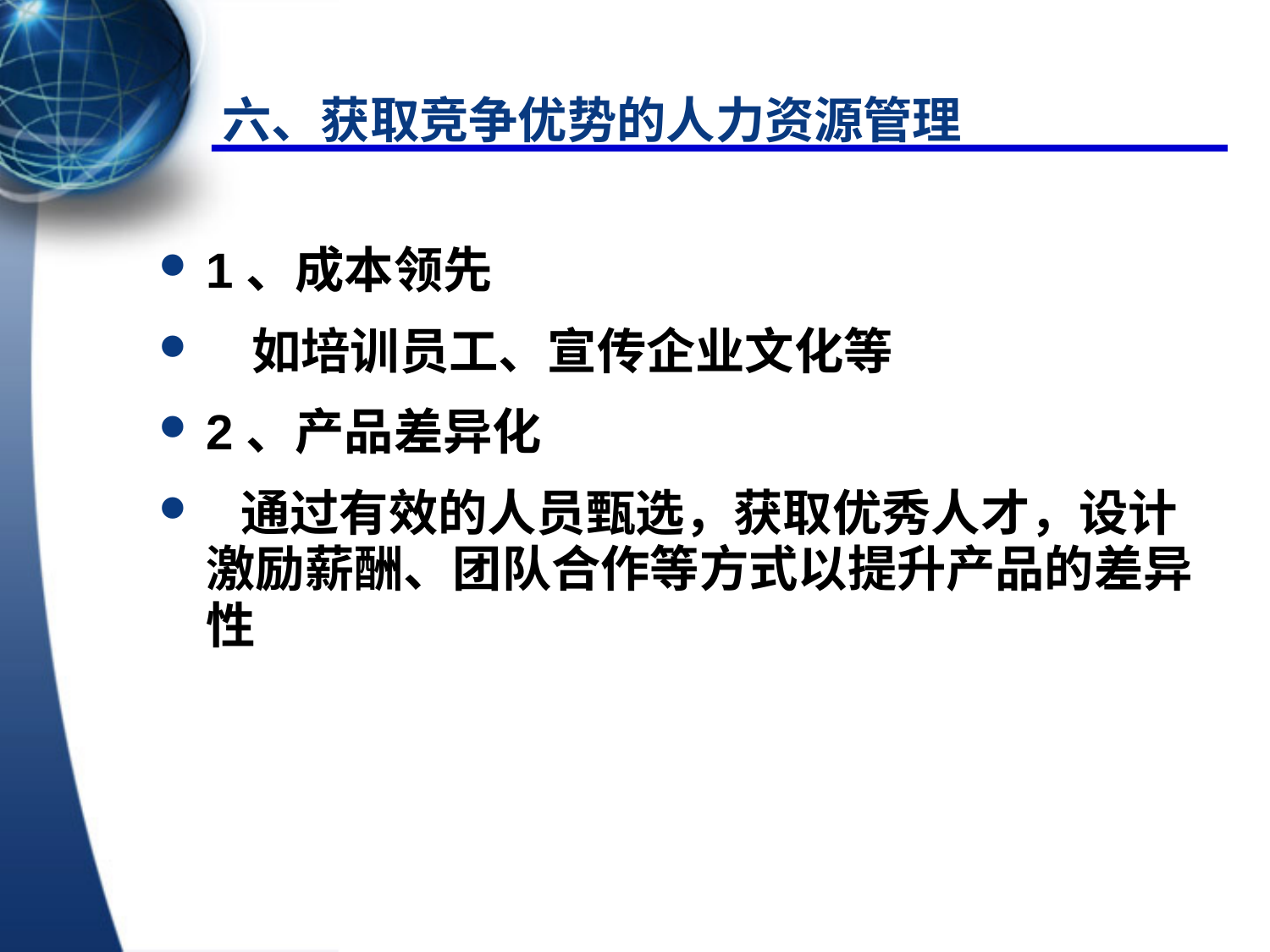

# 六、获取竞争优势的人力资源管理
1、成本领先
   如培训员工、宣传企业文化等
2、产品差异化
  通过有效的人员甄选，获取优秀人才，设计激励薪酬、团队合作等方式以提升产品的差异性